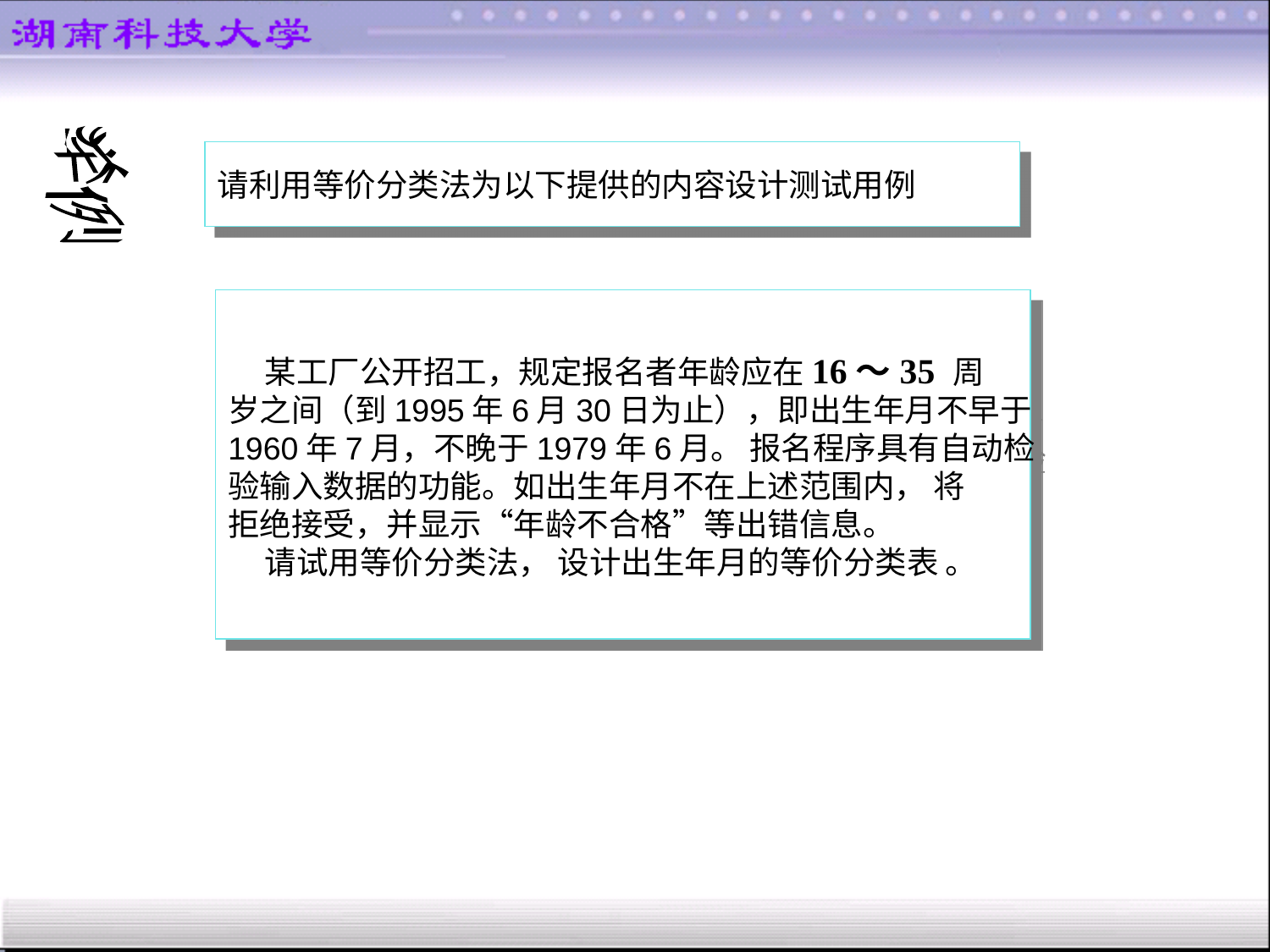

举例
请利用等价分类法为以下提供的内容设计测试用例
    某工厂公开招工，规定报名者年龄应在16～35 周
岁之间（到1995年6月30日为止），即出生年月不早于
1960年7月，不晚于1979年6月。 报名程序具有自动检
验输入数据的功能。如出生年月不在上述范围内， 将
拒绝接受，并显示“年龄不合格”等出错信息。
    请试用等价分类法， 设计出生年月的等价分类表 。